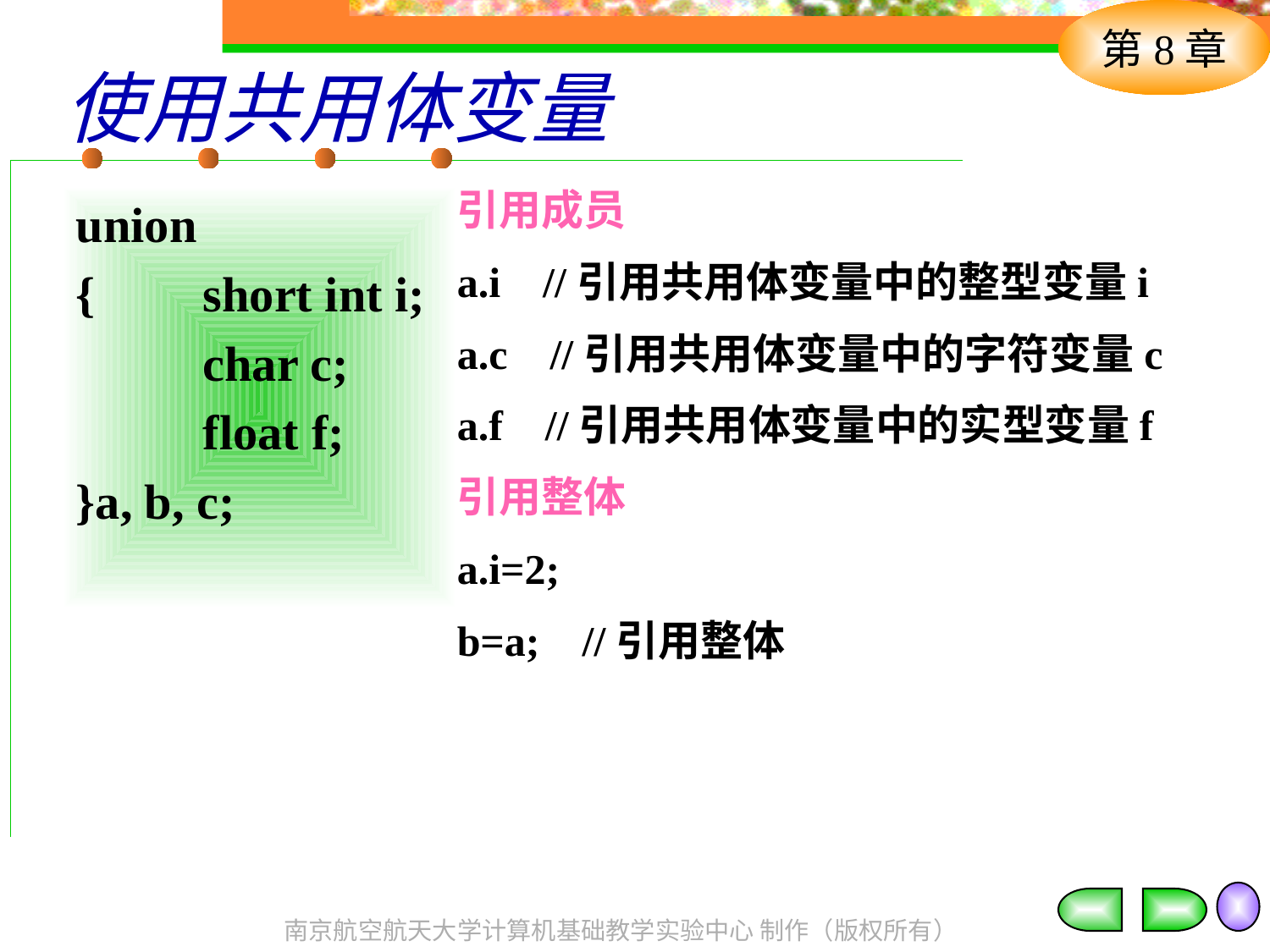

# 使用共用体变量
引用成员
a.i    //引用共用体变量中的整型变量i
a.c    //引用共用体变量中的字符变量c
a.f    //引用共用体变量中的实型变量f
引用整体
a.i=2;
b=a;    //引用整体

union
{	short int i;
	char c;
	float f;
}a, b, c;